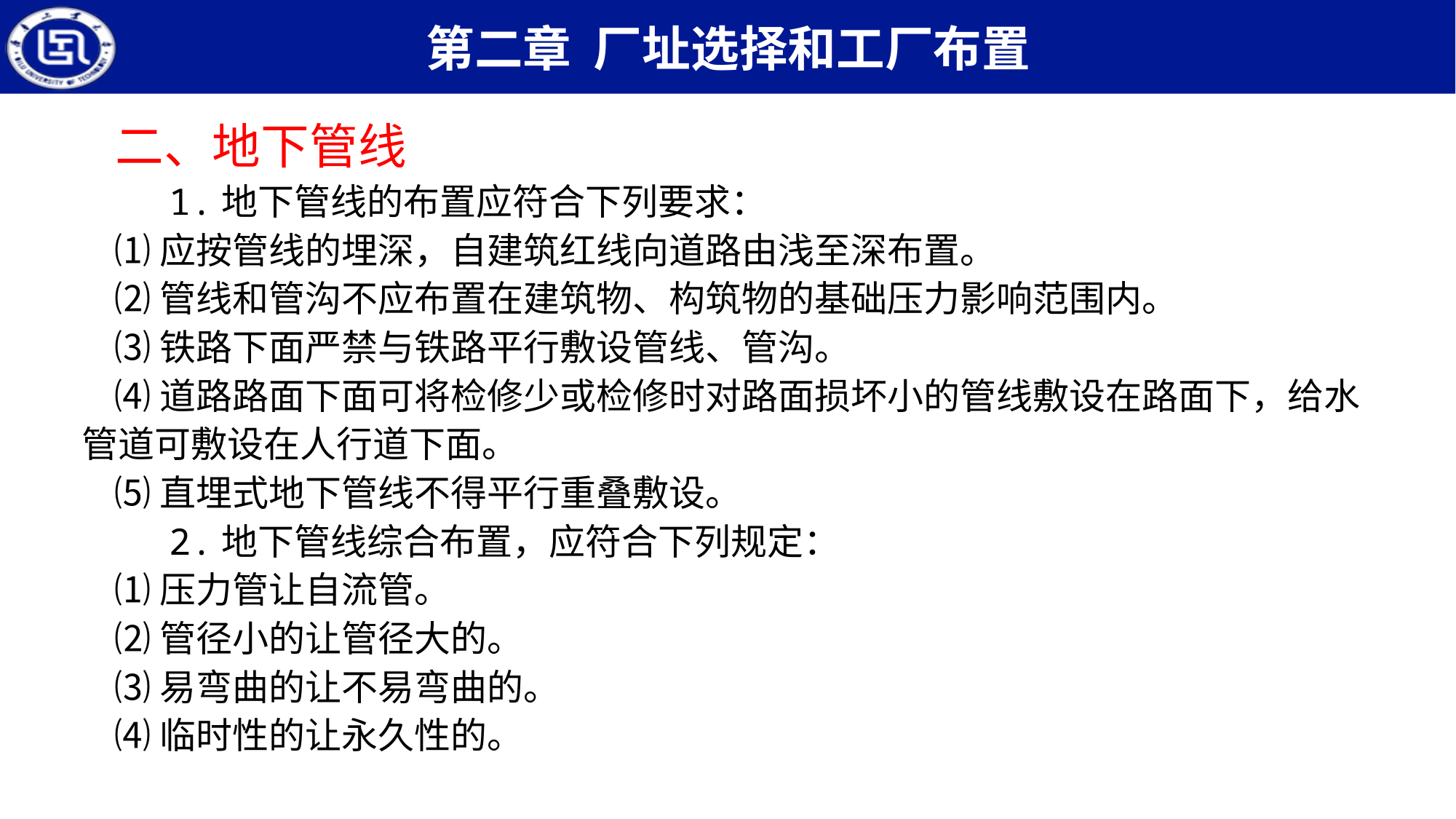

二、地下管线
    1.地下管线的布置应符合下列要求：
    ⑴应按管线的埋深，自建筑红线向道路由浅至深布置。
    ⑵管线和管沟不应布置在建筑物、构筑物的基础压力影响范围内。
    ⑶铁路下面严禁与铁路平行敷设管线、管沟。
    ⑷道路路面下面可将检修少或检修时对路面损坏小的管线敷设在路面下，给水管道可敷设在人行道下面。
    ⑸直埋式地下管线不得平行重叠敷设。
    2.地下管线综合布置，应符合下列规定：
    ⑴压力管让自流管。
    ⑵管径小的让管径大的。
    ⑶易弯曲的让不易弯曲的。
    ⑷临时性的让永久性的。